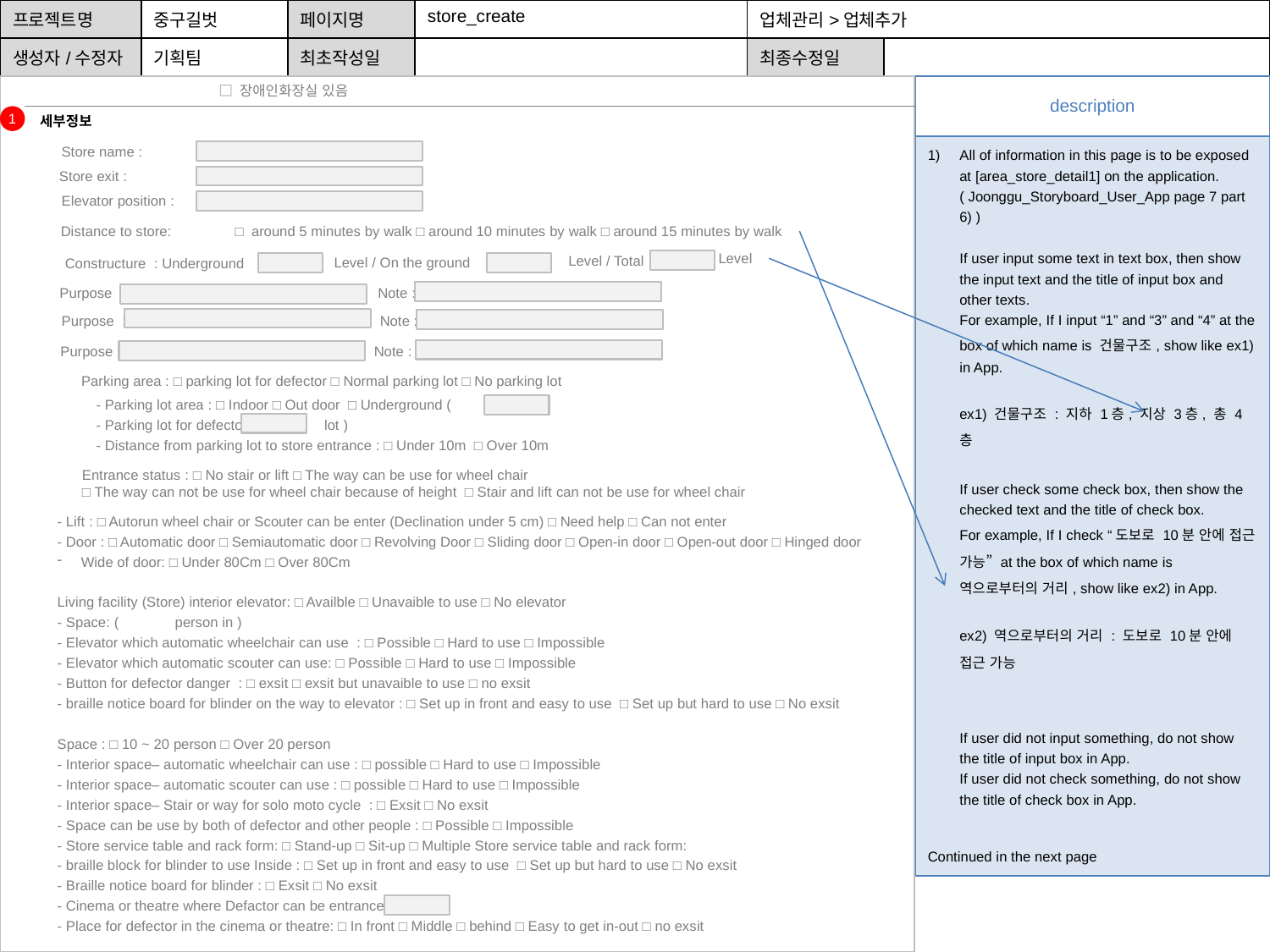

| 프로젝트명 | 중구길벗 | 페이지명 | store\_create | 업체관리>업체추가 |  |
| --- | --- | --- | --- | --- | --- |
| 생성자/수정자 | 기획팀 | 최초작성일 |  | 최종수정일 |  |
□ 장애인화장실 있음
| description |
| --- |
| All of information in this page is to be exposed at [area\_store\_detail1] on the application. ( Joonggu\_Storyboard\_User\_App page 7 part 6) ) If user input some text in text box, then show the input text and the title of input box and other texts. For example, If I input “1” and “3” and “4” at the box of which name is 건물구조, show like ex1) in App. ex1) 건물구조 : 지하 1층, 지상 3층, 총 4층 If user check some check box, then show the checked text and the title of check box. For example, If I check “도보로 10분 안에 접근 가능” at the box of which name is 역으로부터의 거리, show like ex2) in App. ex2) 역으로부터의 거리 : 도보로 10분 안에 접근 가능 If user did not input something, do not show the title of input box in App. If user did not check something, do not show the title of check box in App. Continued in the next page |

1
세부정보
Store name :

Store exit :

Elevator position :

Distance to store:
□  around 5 minutes by walk □ around 10 minutes by walk □ around 15 minutes by walk
Level
Level / Total
Level / On the ground
Constructure  : Underground

Purpose  :
 Note :

Purpose  :
 Note :

Purpose  :
Note :

Parking area : □ parking lot for defector □ Normal parking lot □ No parking lot
- Parking lot area : □ Indoor □ Out door  □ Underground (                 층)
- Parking lot for defector : (               lot )
- Distance from parking lot to store entrance : □ Under 10m  □ Over 10m

Entrance status : □ No stair or lift □ The way can be use for wheel chair
□ The way can not be use for wheel chair because of height  □ Stair and lift can not be use for wheel chair
- Lift : □ Autorun wheel chair or Scouter can be enter (Declination under 5 cm) □ Need help □ Can not enter
- Door : □ Automatic door □ Semiautomatic door □ Revolving Door □ Sliding door □ Open-in door □ Open-out door □ Hinged door
Wide of door: □ Under 80Cm □ Over 80Cm

Living facility (Store) interior elevator: □ Availble □ Unavaible to use □ No elevator
- Space: (              person in )
- Elevator which automatic wheelchair can use  : □ Possible □ Hard to use □ Impossible
- Elevator which automatic scouter can use: □ Possible □ Hard to use □ Impossible
- Button for defector danger  : □ exsit □ exsit but unavaible to use □ no exsit
- braille notice board for blinder on the way to elevator : □ Set up in front and easy to use  □ Set up but hard to use □ No exsit

Space : □ 10 ~ 20 person □ Over 20 person
- Interior space– automatic wheelchair can use : □ possible □ Hard to use □ Impossible
- Interior space– automatic scouter can use : □ possible □ Hard to use □ Impossible
- Interior space– Stair or way for solo moto cycle  : □ Exsit □ No exsit
- Space can be use by both of defector and other people : □ Possible □ Impossible
- Store service table and rack form: □ Stand-up □ Sit-up □ Multiple Store service table and rack form:
- braille block for blinder to use Inside : □ Set up in front and easy to use  □ Set up but hard to use □ No exsit
- Braille notice board for blinder : □ Exsit □ No exsit
- Cinema or theatre where Defactor can be entrance
- Place for defector in the cinema or theatre: □ In front □ Middle □ behind □ Easy to get in-out □ no exsit